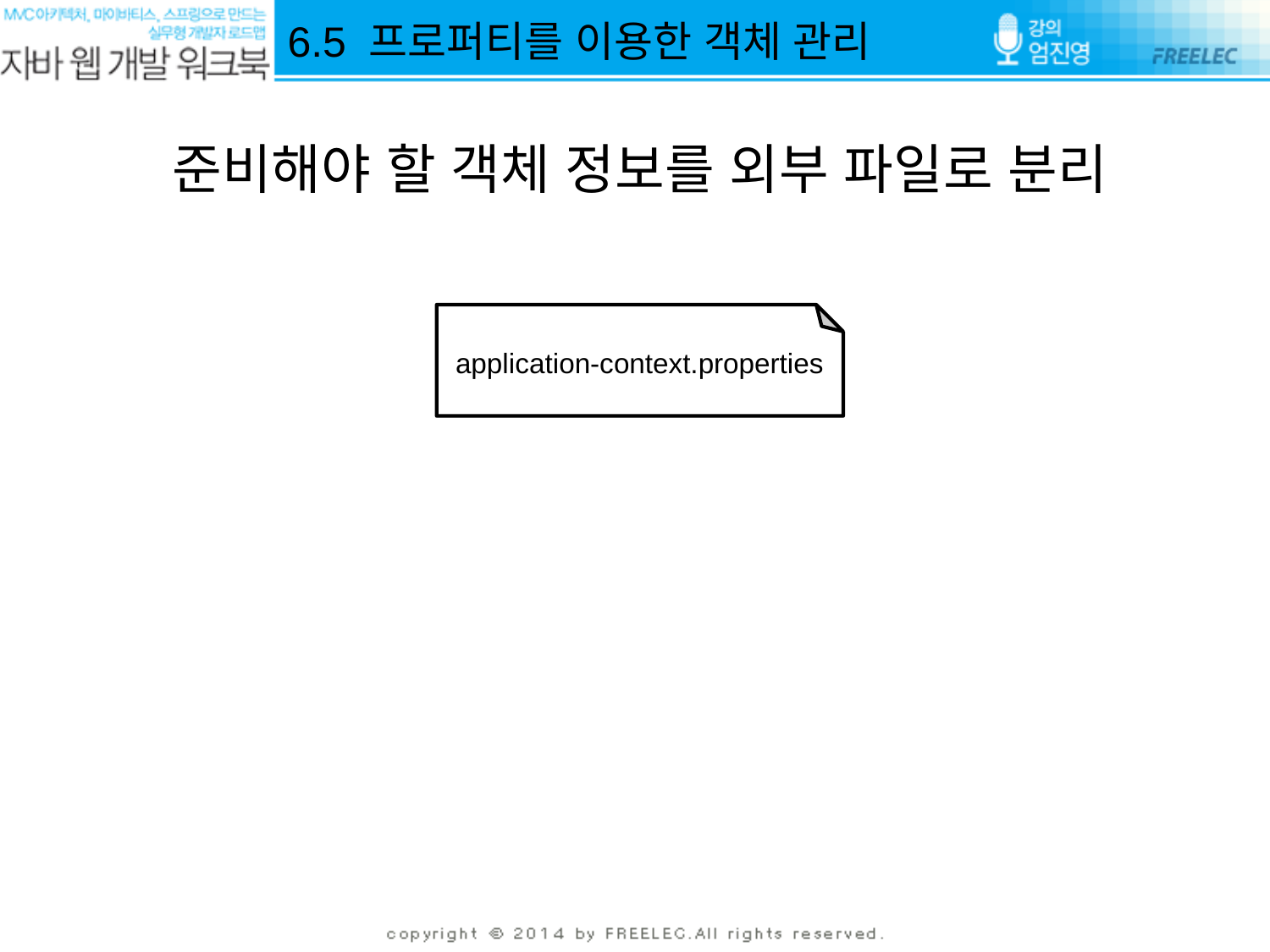

6.5 프로퍼티를 이용한 객체 관리
준비해야 할 객체 정보를 외부 파일로 분리

application-context.properties